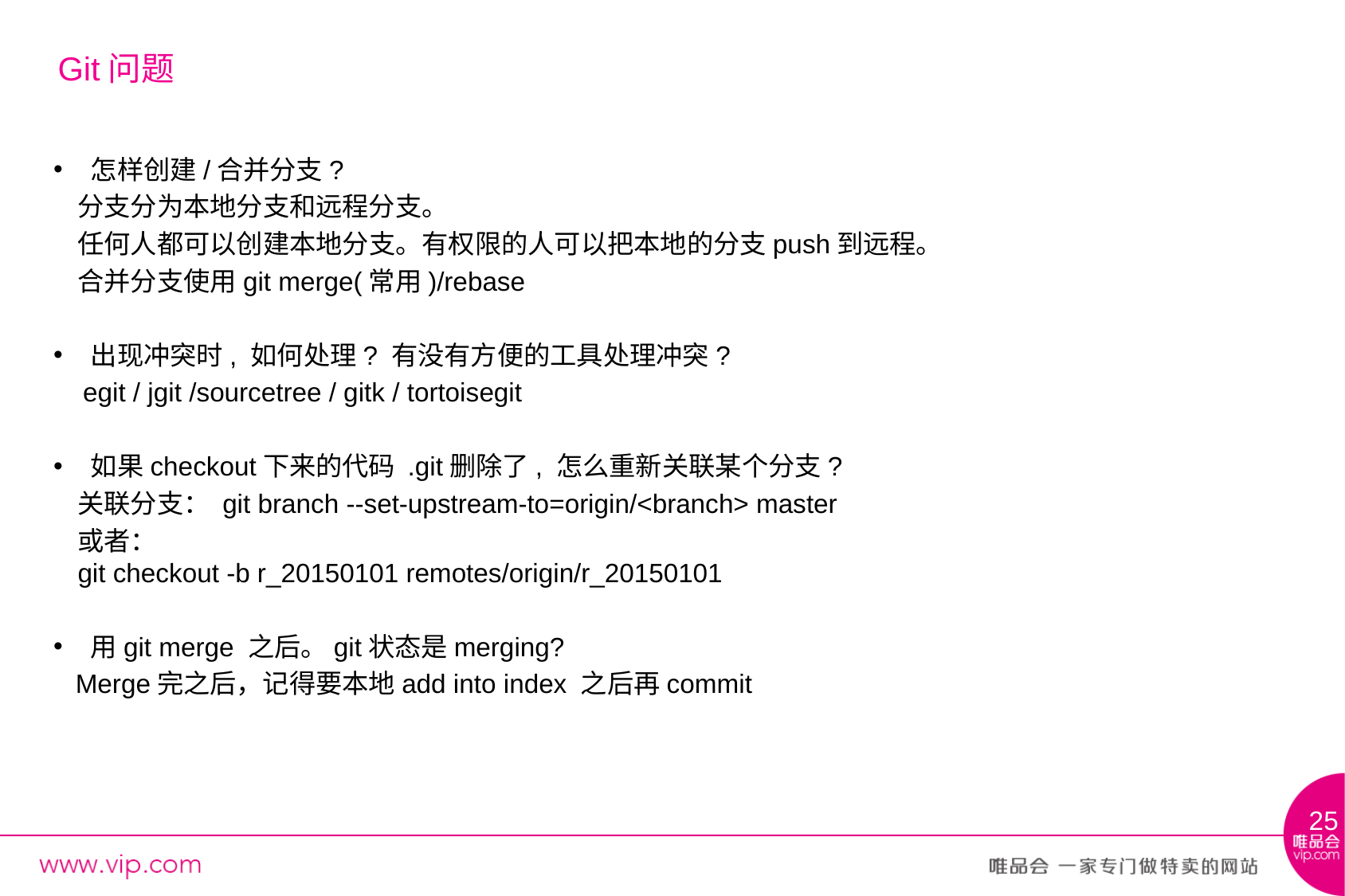

# Git问题
怎样创建/合并分支?
   分支分为本地分支和远程分支。
   任何人都可以创建本地分支。有权限的人可以把本地的分支push到远程。
   合并分支使用git merge(常用)/rebase

出现冲突时, 如何处理? 有没有方便的工具处理冲突?
    egit / jgit /sourcetree / gitk / tortoisegit

如果checkout下来的代码 .git删除了, 怎么重新关联某个分支?
   关联分支： git branch --set-upstream-to=origin/<branch> master
   或者：
   git checkout -b r_20150101 remotes/origin/r_20150101

用git merge 之后。git状态是merging?
   Merge完之后，记得要本地add into index 之后再commit